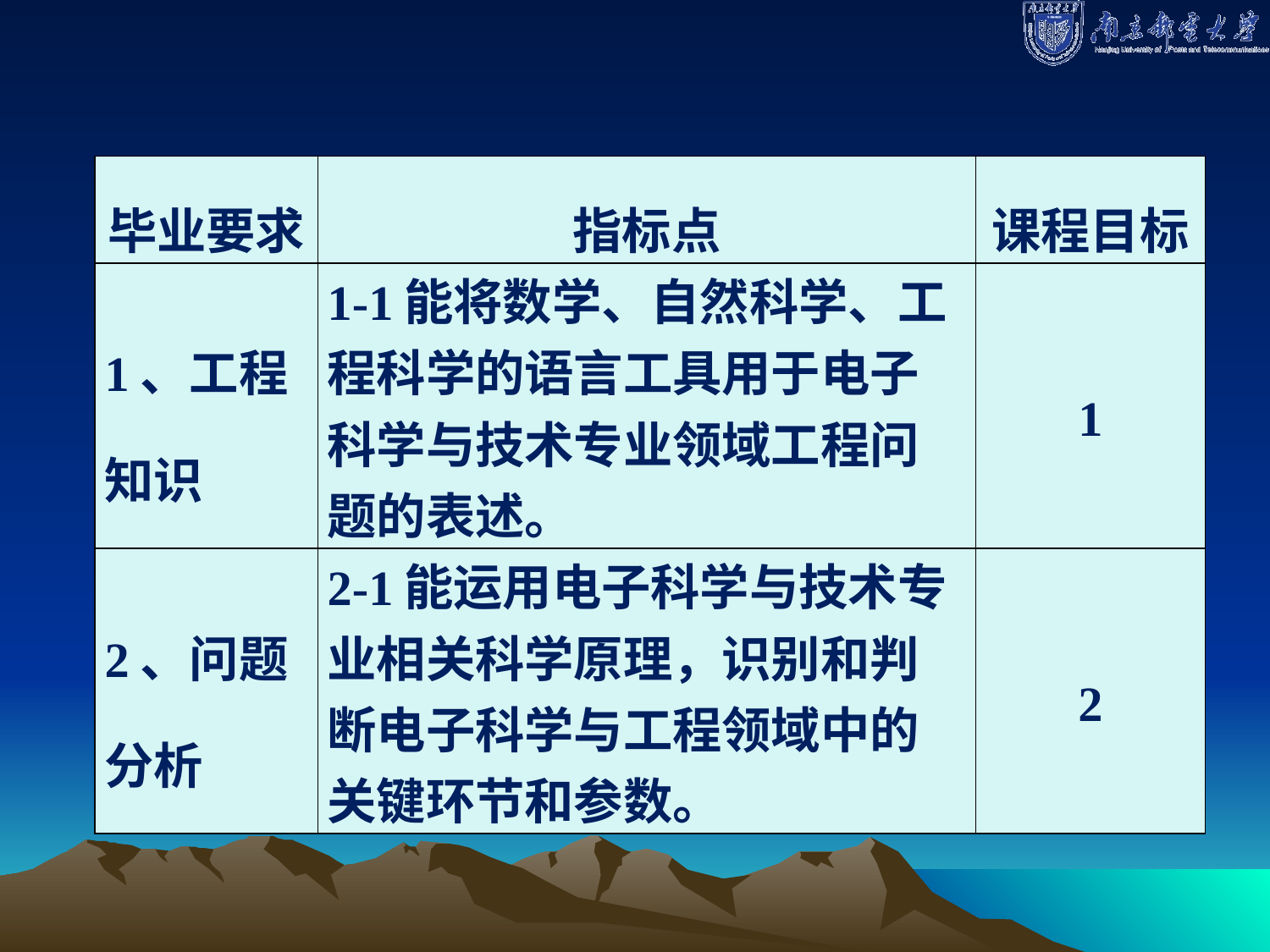

| 毕业要求 | 指标点 | 课程目标 |
| --- | --- | --- |
| 1、工程知识 | 1-1能将数学、自然科学、工程科学的语言工具用于电子科学与技术专业领域工程问题的表述。 | 1 |
| 2、问题分析 | 2-1能运用电子科学与技术专业相关科学原理，识别和判断电子科学与工程领域中的关键环节和参数。 | 2 |

34